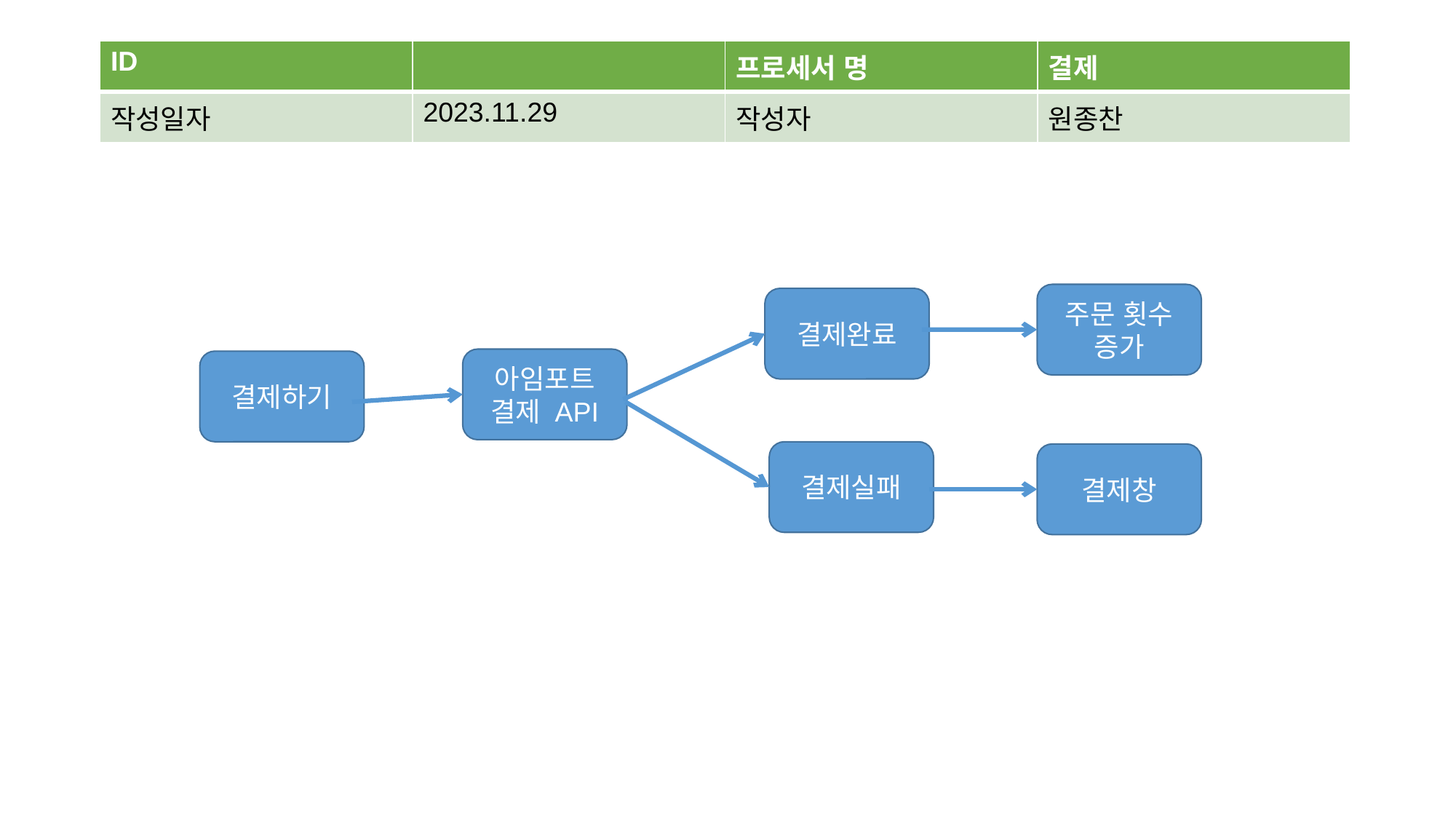

| ID |  | 프로세서 명 | 결제 |
| --- | --- | --- | --- |
| 작성일자 | 2023.11.29 | 작성자 | 원종찬 |
주문 횟수
증가
결제완료
아임포트
결제 API
결제하기
결제실패
결제창